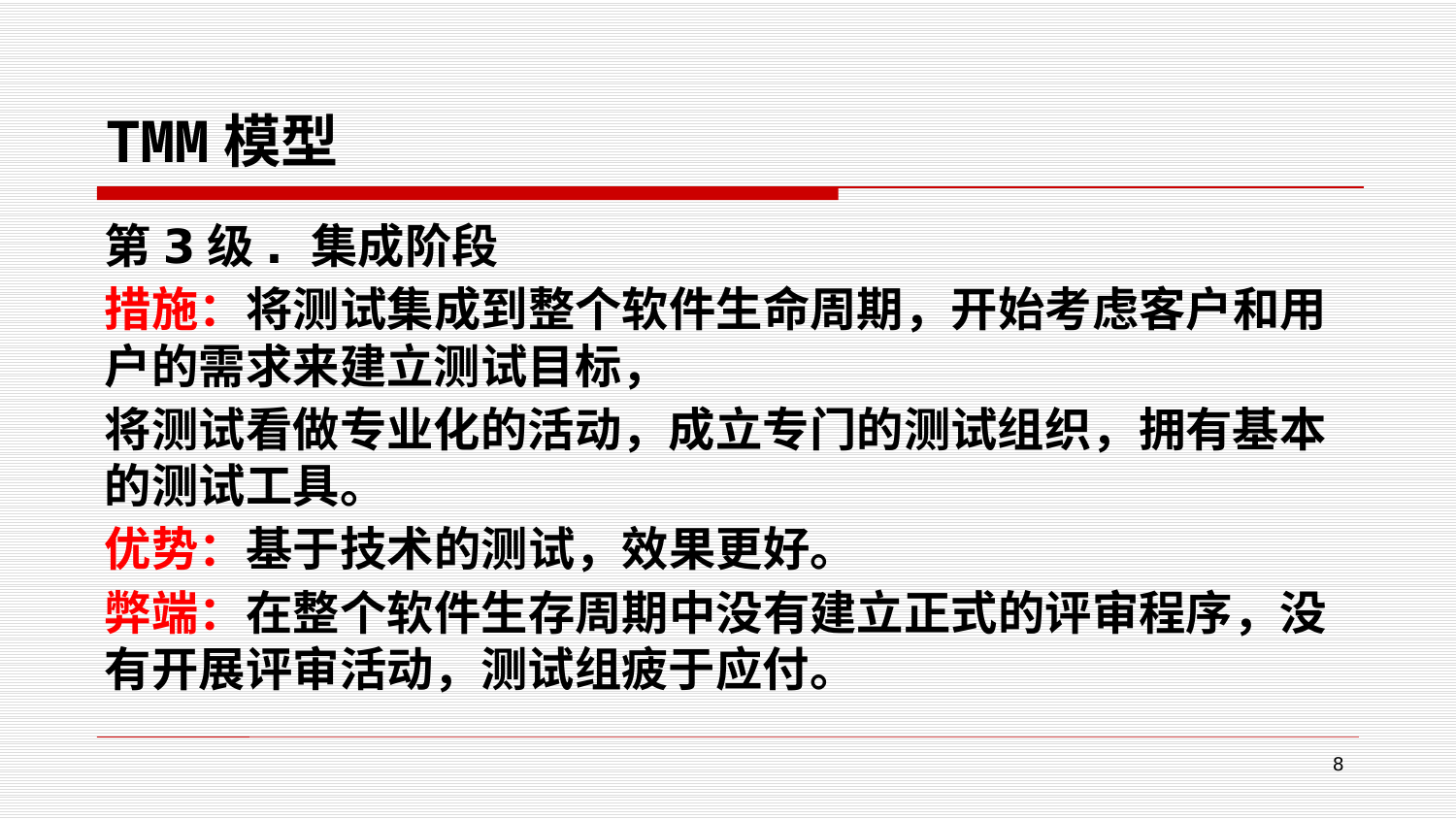

# TMM模型
第3级. 集成阶段
措施：将测试集成到整个软件生命周期，开始考虑客户和用户的需求来建立测试目标，
将测试看做专业化的活动，成立专门的测试组织，拥有基本的测试工具。
优势：基于技术的测试，效果更好。
弊端：在整个软件生存周期中没有建立正式的评审程序，没有开展评审活动，测试组疲于应付。

8